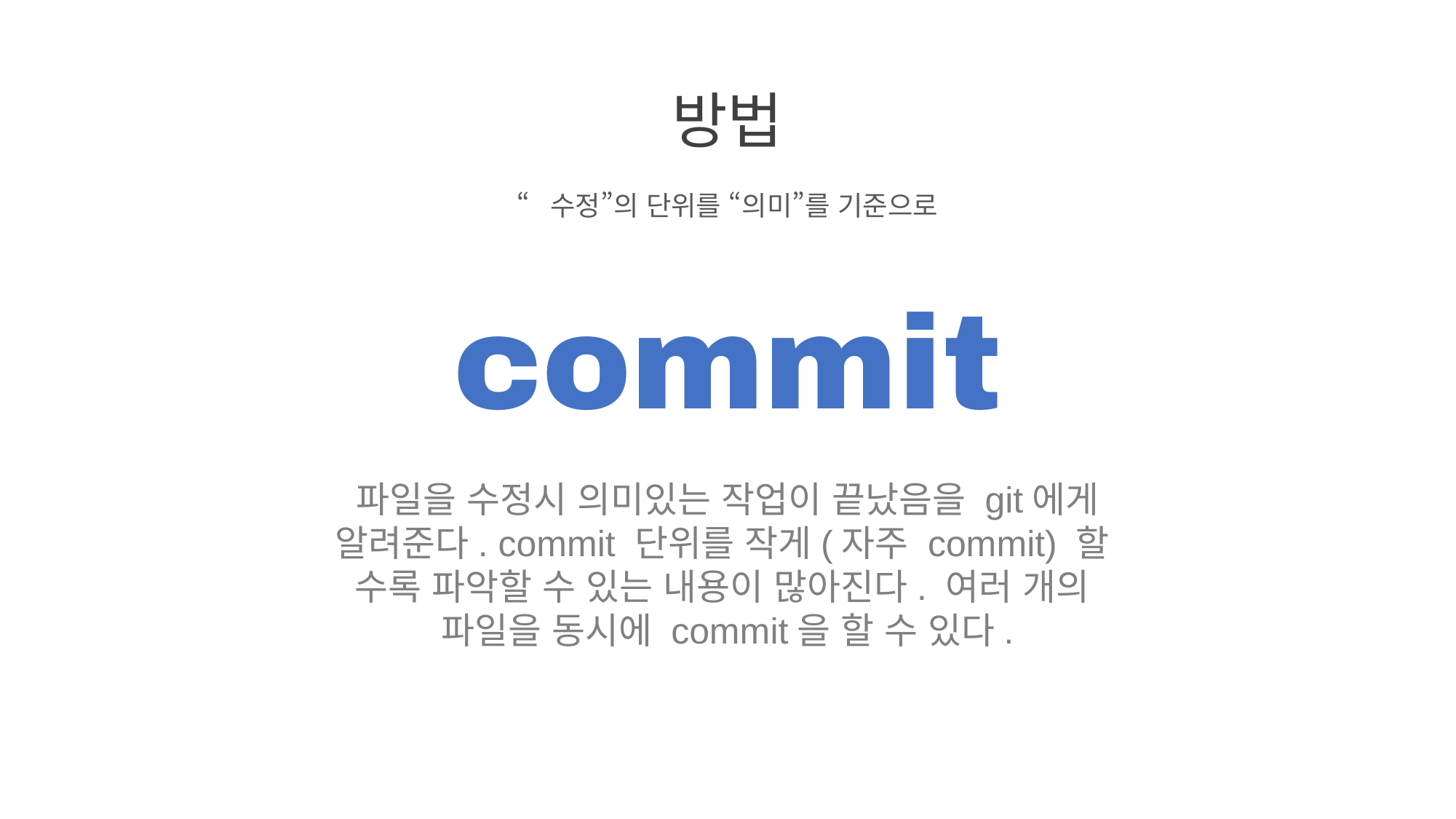

방법
“수정”의 단위를 “의미”를 기준으로
commit
파일을 수정시 의미있는 작업이 끝났음을 git에게
알려준다. commit 단위를 작게(자주 commit) 할
수록 파악할 수 있는 내용이 많아진다. 여러 개의
파일을 동시에 commit을 할 수 있다.